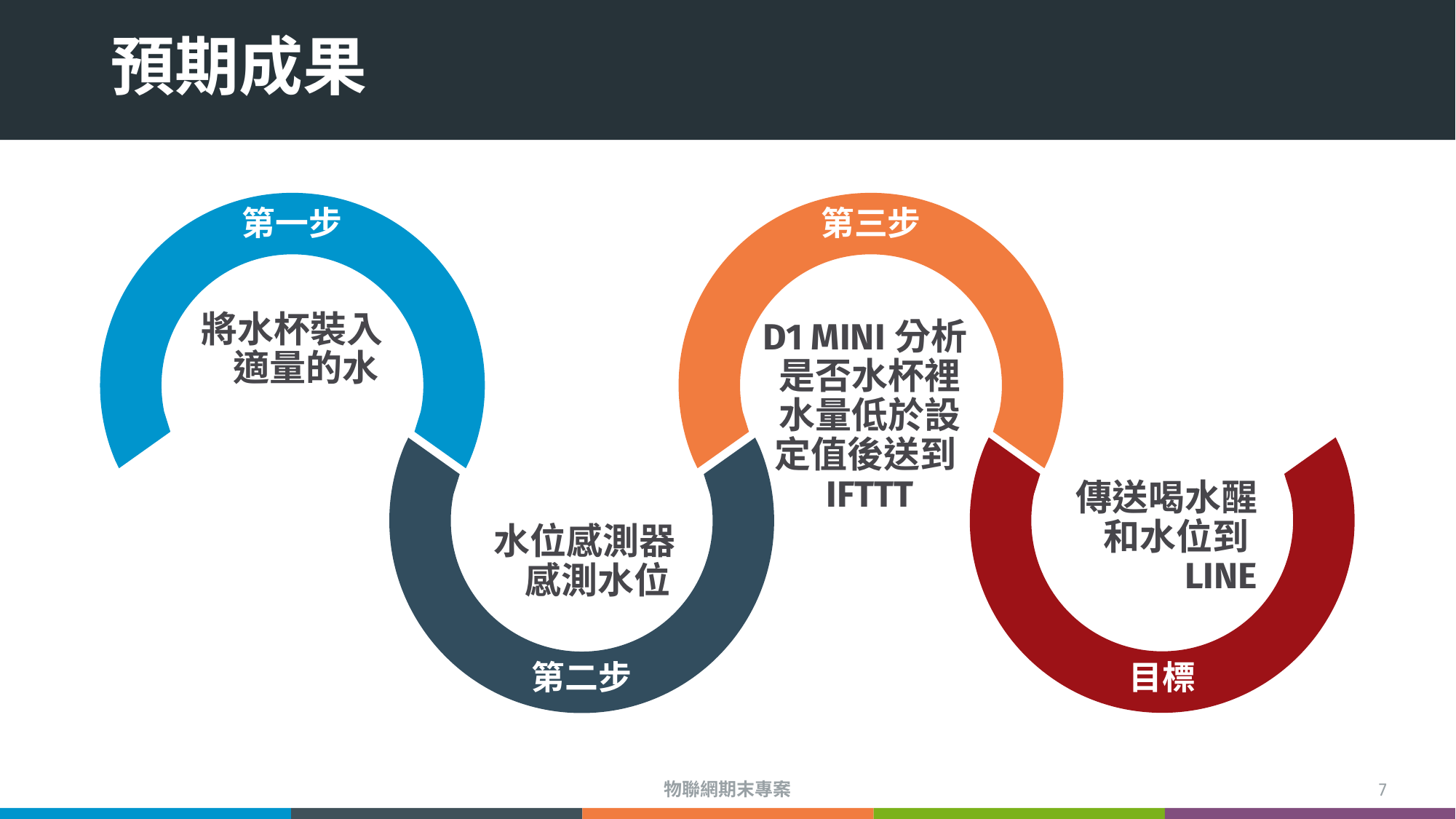

# 預期成果
第一步
第三步
將水杯裝入適量的水
  D1 MINI分析是否水杯裡水量低於設定值後送到IFTTT
傳送喝水醒和水位到LINE
水位感測器感測水位
目標
第二步
物聯網期末專案
7